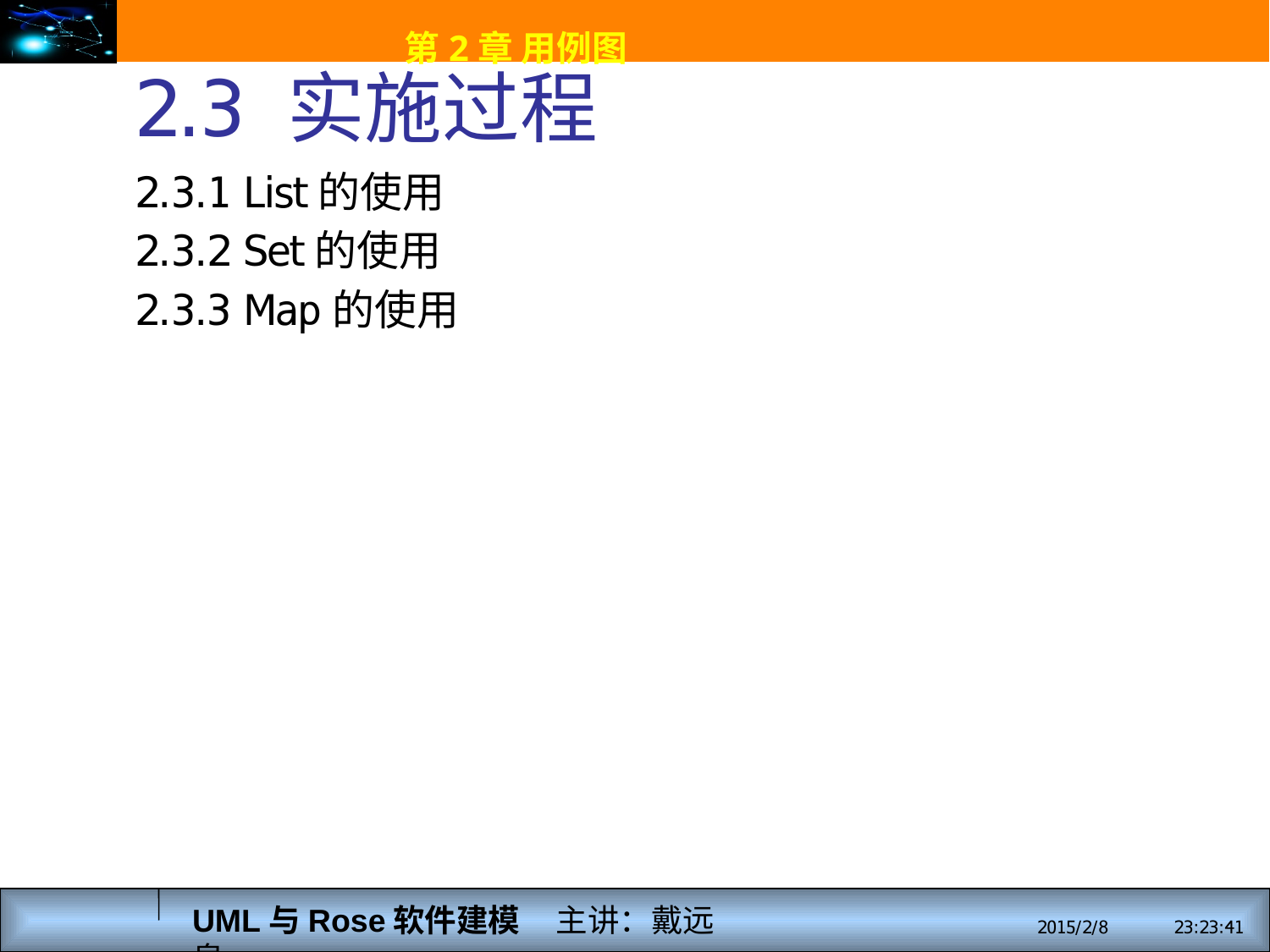

# 2.3 实施过程
2.3.1 List的使用
2.3.2 Set的使用
2.3.3 Map的使用